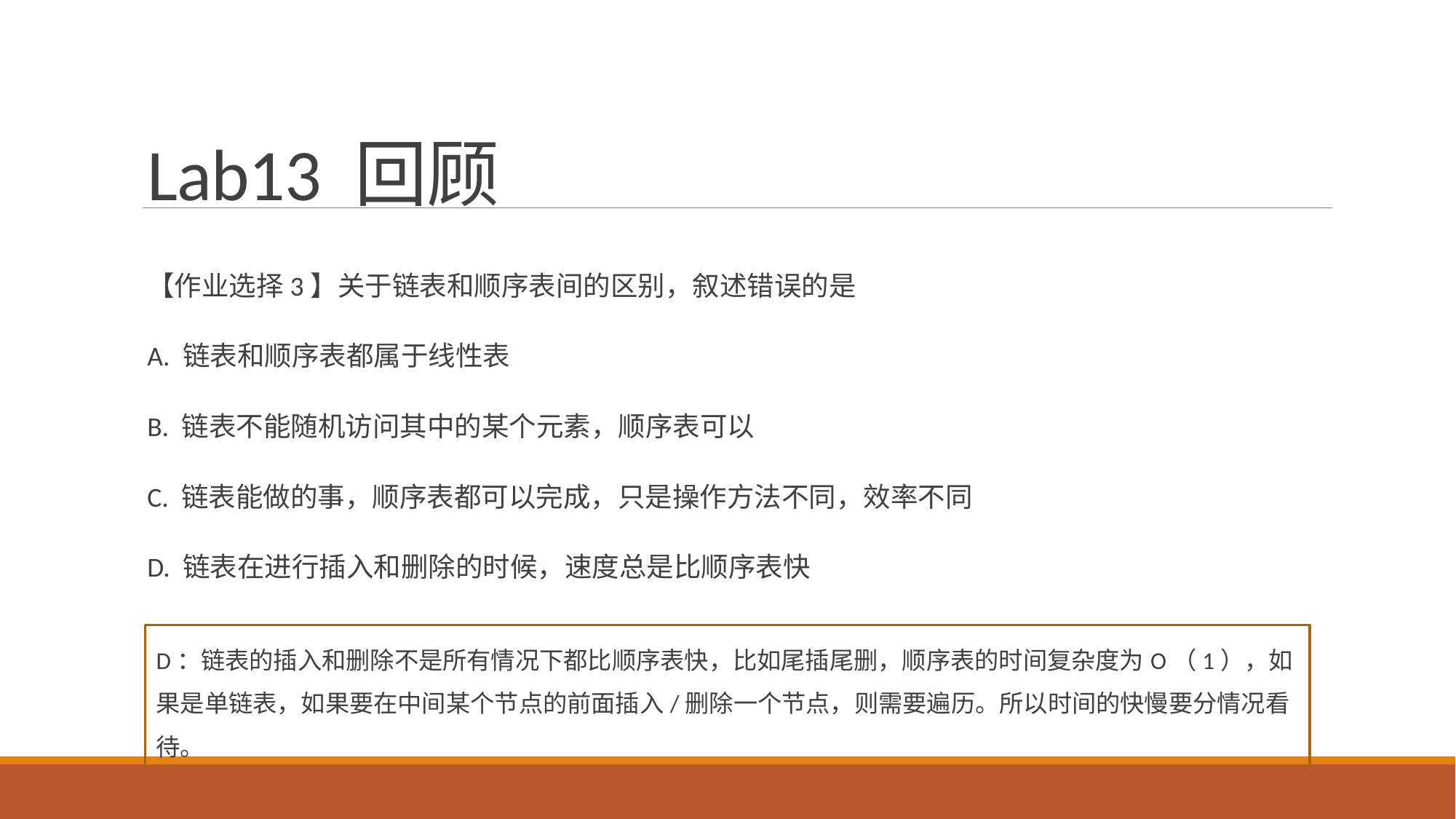

# Lab13 回顾
【作业选择3】关于链表和顺序表间的区别，叙述错误的是
A. 链表和顺序表都属于线性表
B. 链表不能随机访问其中的某个元素，顺序表可以
C. 链表能做的事，顺序表都可以完成，只是操作方法不同，效率不同
D. 链表在进行插入和删除的时候，速度总是比顺序表快
D：链表的插入和删除不是所有情况下都比顺序表快，比如尾插尾删，顺序表的时间复杂度为O（1），如果是单链表，如果要在中间某个节点的前面插入/删除一个节点，则需要遍历。所以时间的快慢要分情况看待。